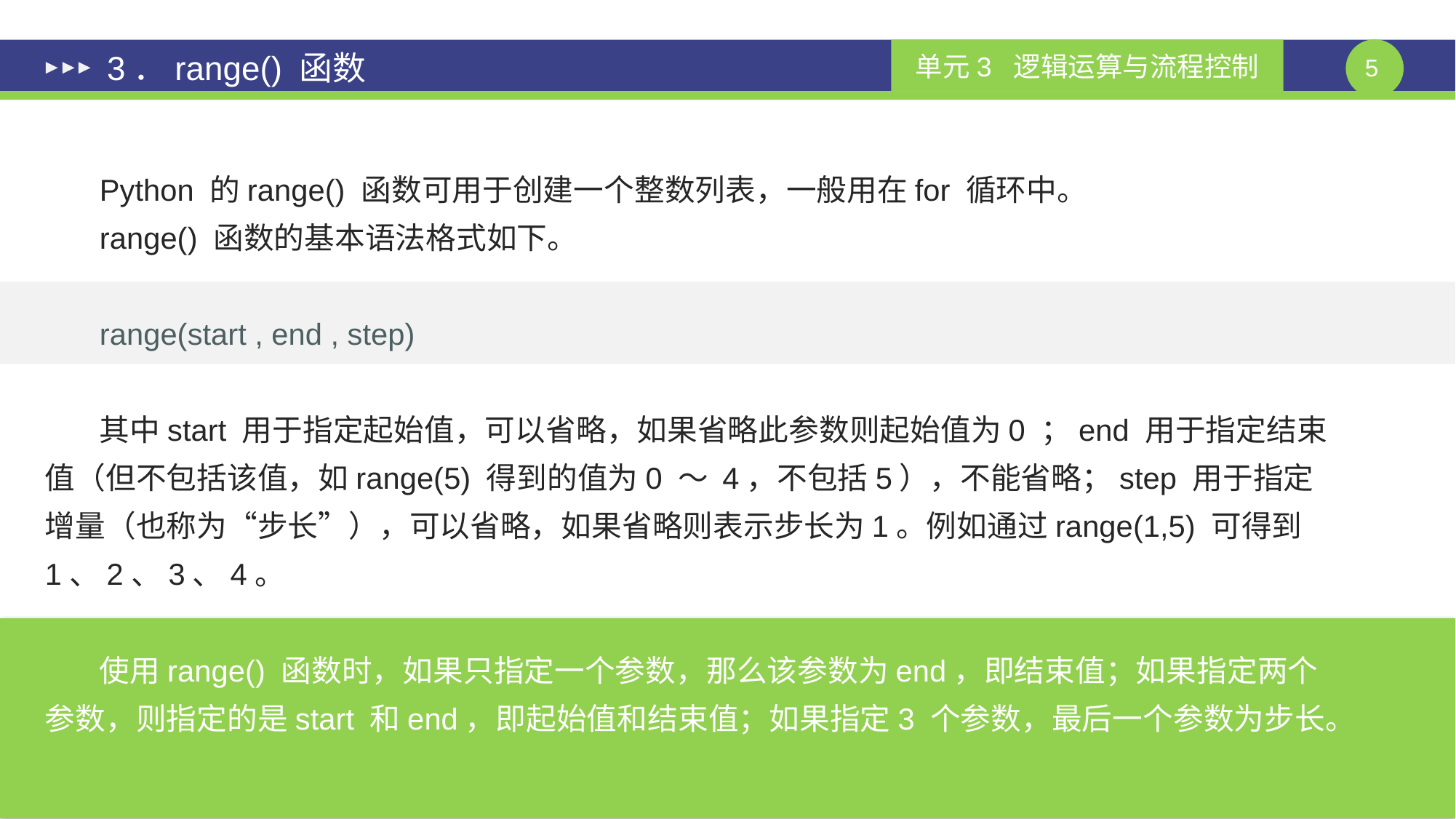

# 3．range() 函数
Python 的range() 函数可用于创建一个整数列表，一般用在for 循环中。
range() 函数的基本语法格式如下。

range(start , end , step)

其中start 用于指定起始值，可以省略，如果省略此参数则起始值为0 ；end 用于指定结束值（但不包括该值，如range(5) 得到的值为0 ～ 4，不包括5），不能省略；step 用于指定增量（也称为“步长”），可以省略，如果省略则表示步长为1。例如通过range(1,5) 可得到1、2、3、4。

使用range() 函数时，如果只指定一个参数，那么该参数为end，即结束值；如果指定两个参数，则指定的是start 和end，即起始值和结束值；如果指定3 个参数，最后一个参数为步长。